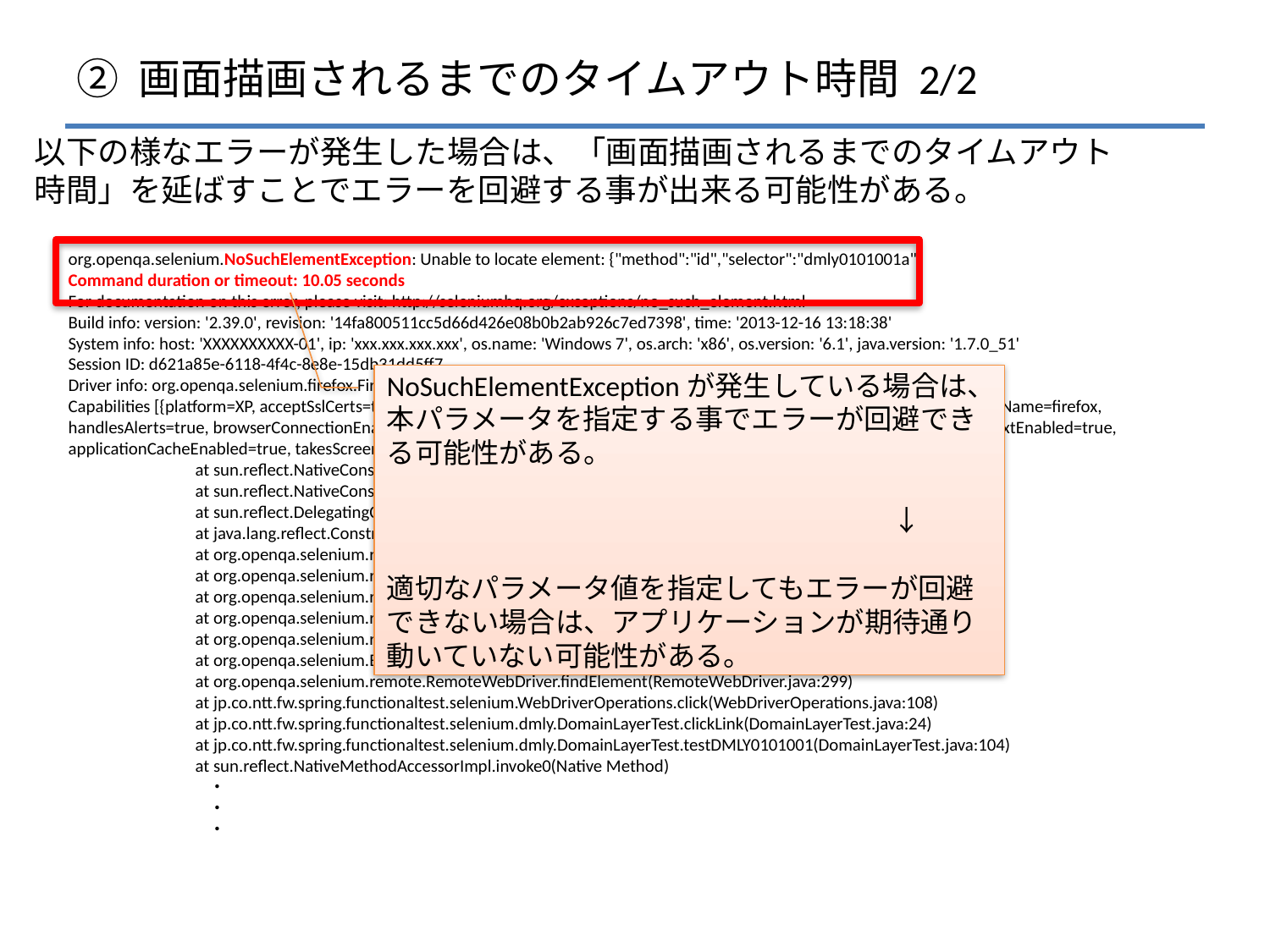

# ② 画面描画されるまでのタイムアウト時間 2/2
以下の様なエラーが発生した場合は、「画面描画されるまでのタイムアウト時間」を延ばすことでエラーを回避する事が出来る可能性がある。

org.openqa.selenium.NoSuchElementException: Unable to locate element: {"method":"id","selector":"dmly0101001a"}
Command duration or timeout: 10.05 seconds
For documentation on this error, please visit: http://seleniumhq.org/exceptions/no_such_element.html
Build info: version: '2.39.0', revision: '14fa800511cc5d66d426e08b0b2ab926c7ed7398', time: '2013-12-16 13:18:38'
System info: host: 'XXXXXXXXXX-01', ip: 'xxx.xxx.xxx.xxx', os.name: 'Windows 7', os.arch: 'x86', os.version: '6.1', java.version: '1.7.0_51'
Session ID: d621a85e-6118-4f4c-8e8e-15db31dd5ff7
Driver info: org.openqa.selenium.firefox.FirefoxDriver
Capabilities [{platform=XP, acceptSslCerts=true, javascriptEnabled=true, cssSelectorsEnabled=true, databaseEnabled=true, browserName=firefox, handlesAlerts=true, browserConnectionEnabled=true, webStorageEnabled=true, nativeEvents=false, rotatable=false, locationContextEnabled=true, applicationCacheEnabled=true, takesScreenshot=true, version=27.0.1}]
	at sun.reflect.NativeConstructorAccessorImpl.newInstance0(Native Method)
	at sun.reflect.NativeConstructorAccessorImpl.newInstance(NativeConstructorAccessorImpl.java:57)
	at sun.reflect.DelegatingConstructorAccessorImpl.newInstance(DelegatingConstructorAccessorImpl.java:45)
	at java.lang.reflect.Constructor.newInstance(Constructor.java:526)
	at org.openqa.selenium.remote.ErrorHandler.createThrowable(ErrorHandler.java:193)
	at org.openqa.selenium.remote.ErrorHandler.throwIfResponseFailed(ErrorHandler.java:145)
	at org.openqa.selenium.remote.RemoteWebDriver.execute(RemoteWebDriver.java:554)
	at org.openqa.selenium.remote.RemoteWebDriver.findElement(RemoteWebDriver.java:307)
	at org.openqa.selenium.remote.RemoteWebDriver.findElementById(RemoteWebDriver.java:348)
	at org.openqa.selenium.By$ById.findElement(By.java:220)
	at org.openqa.selenium.remote.RemoteWebDriver.findElement(RemoteWebDriver.java:299)
	at jp.co.ntt.fw.spring.functionaltest.selenium.WebDriverOperations.click(WebDriverOperations.java:108)
	at jp.co.ntt.fw.spring.functionaltest.selenium.dmly.DomainLayerTest.clickLink(DomainLayerTest.java:24)
	at jp.co.ntt.fw.spring.functionaltest.selenium.dmly.DomainLayerTest.testDMLY0101001(DomainLayerTest.java:104)
	at sun.reflect.NativeMethodAccessorImpl.invoke0(Native Method)
　　　　　　　　・
　　　　　　　　・
　　　　　　　　・
NoSuchElementExceptionが発生している場合は、本パラメータを指定する事でエラーが回避できる可能性がある。

　　　　　　　　　　　　　　　　　　↓

適切なパラメータ値を指定してもエラーが回避できない場合は、アプリケーションが期待通り動いていない可能性がある。